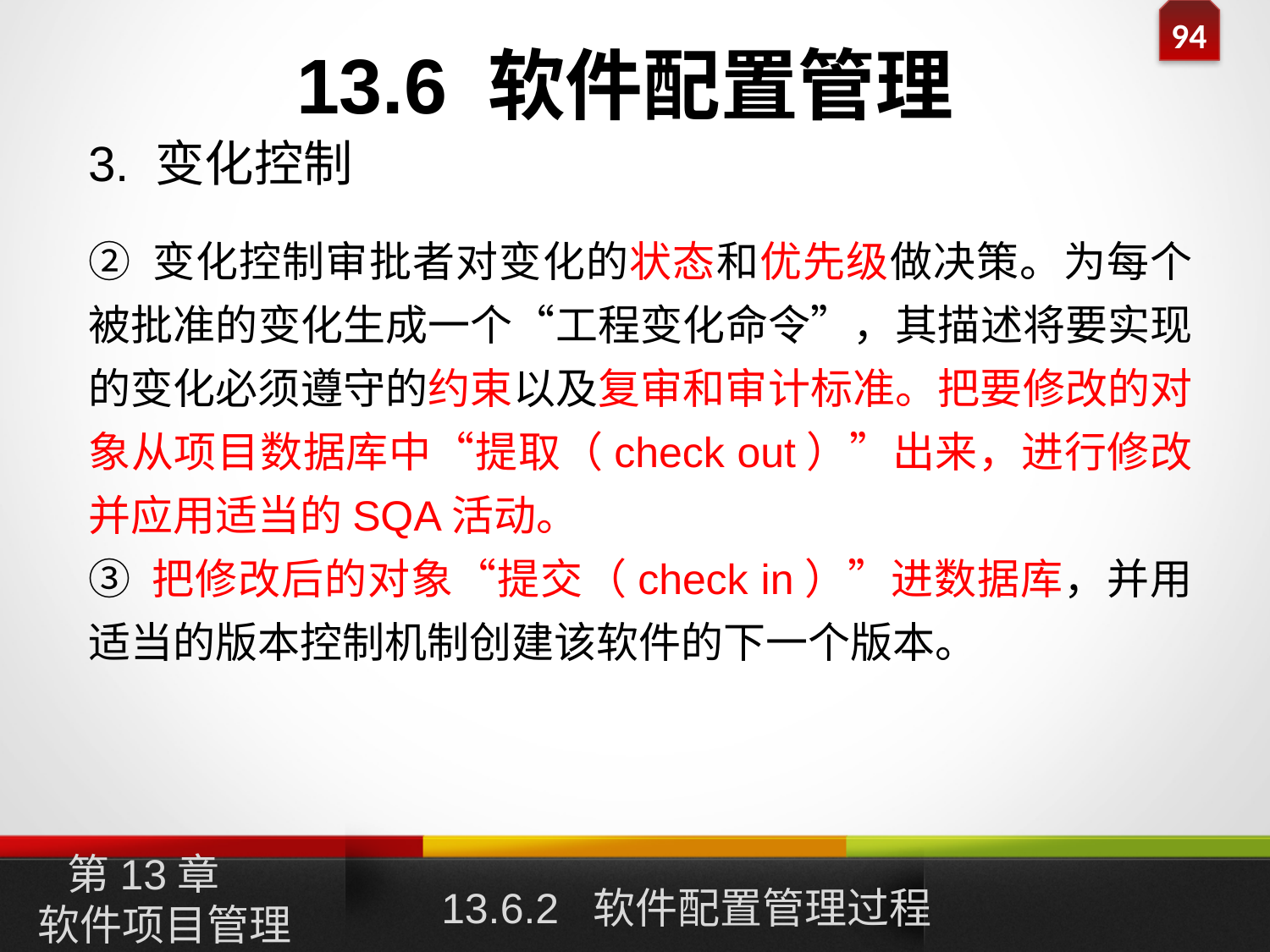

# 13.6 软件配置管理
3. 变化控制
② 变化控制审批者对变化的状态和优先级做决策。为每个被批准的变化生成一个“工程变化命令”，其描述将要实现的变化必须遵守的约束以及复审和审计标准。把要修改的对象从项目数据库中“提取（check out）”出来，进行修改并应用适当的SQA活动。
③ 把修改后的对象“提交（check in）”进数据库，并用适当的版本控制机制创建该软件的下一个版本。
第13章
软件项目管理
13.6.2  软件配置管理过程